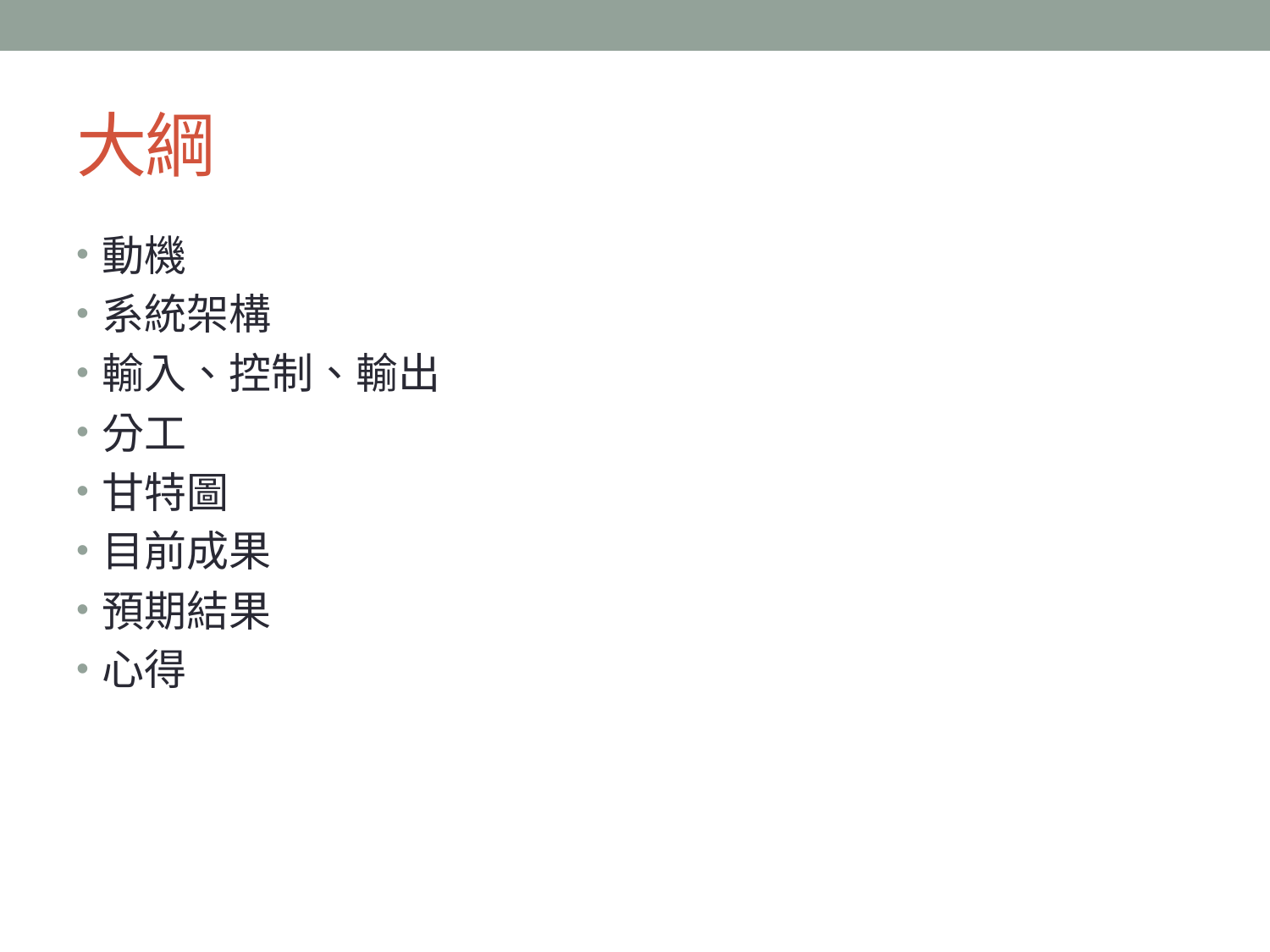

# 大綱
動機
系統架構
輸入、控制、輸出
分工
甘特圖
目前成果
預期結果
心得